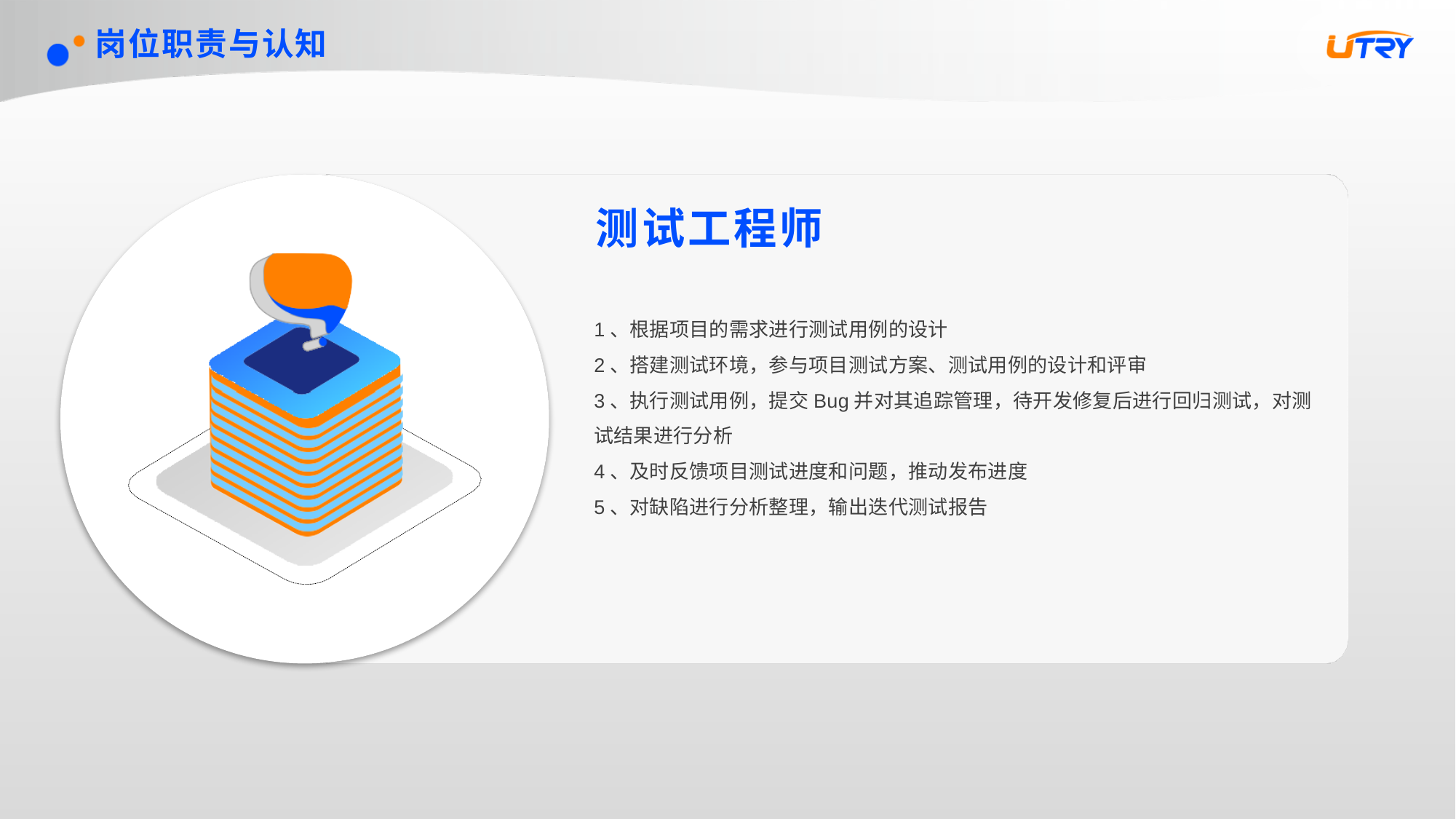

岗位职责与认知

# 测试工程师
1、根据项目的需求进行测试用例的设计
2、搭建测试环境，参与项目测试方案、测试用例的设计和评审
3、执行测试用例，提交Bug并对其追踪管理，待开发修复后进行回归测试，对测试结果进行分析
4、及时反馈项目测试进度和问题，推动发布进度
5、对缺陷进行分析整理，输出迭代测试报告